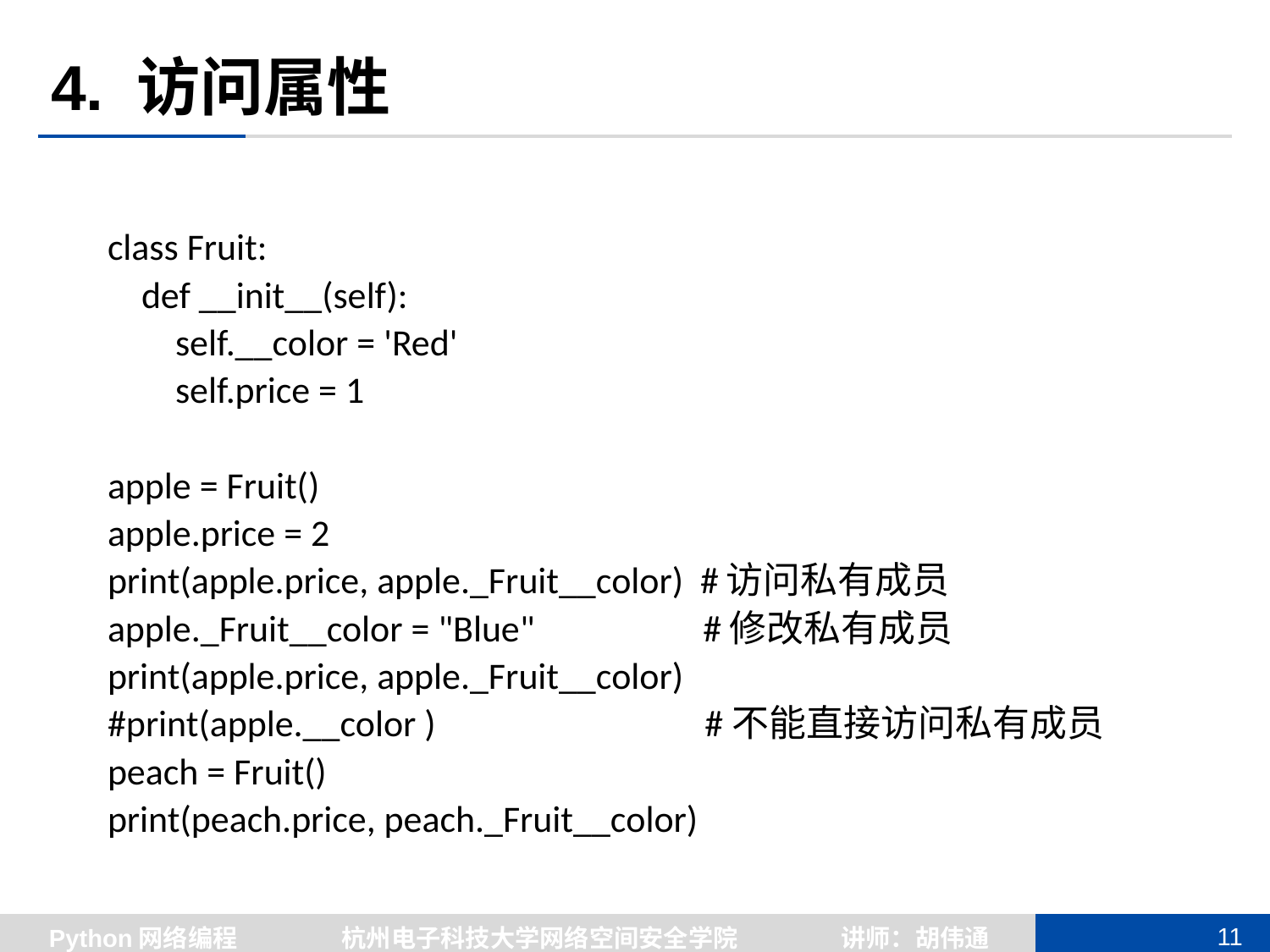

# 4. 访问属性
class Fruit:
    def __init__(self):
        self.__color = 'Red'
        self.price = 1

apple = Fruit()
apple.price = 2
print(apple.price, apple._Fruit__color)  #访问私有成员
apple._Fruit__color = "Blue"                    #修改私有成员
print(apple.price, apple._Fruit__color)
#print(apple.__color )                                #不能直接访问私有成员
peach = Fruit()
print(peach.price, peach._Fruit__color)